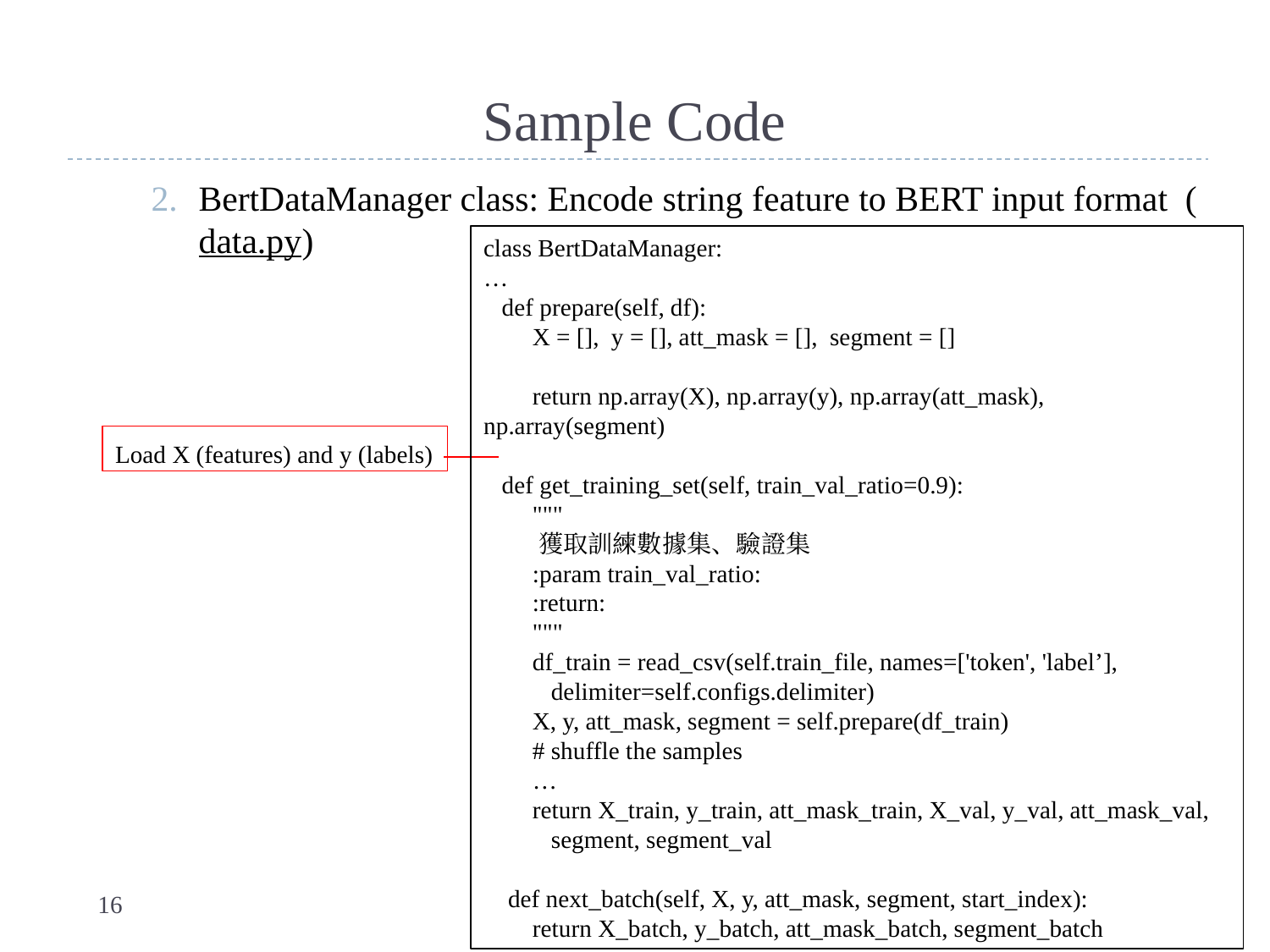

# Sample Code
BertDataManager class: Encode string feature to BERT input format  (data.py)

class BertDataManager:
…
   def prepare(self, df):
        X = [],  y = [], att_mask = [],  segment = []

        return np.array(X), np.array(y), np.array(att_mask), np.array(segment)

   def get_training_set(self, train_val_ratio=0.9):
        """
        獲取訓練數據集、驗證集
        :param train_val_ratio:
        :return:
        """
        df_train = read_csv(self.train_file, names=['token', 'label’],
           delimiter=self.configs.delimiter)
        X, y, att_mask, segment = self.prepare(df_train)
        # shuffle the samples
        …
        return X_train, y_train, att_mask_train, X_val, y_val, att_mask_val,
           segment, segment_val

    def next_batch(self, X, y, att_mask, segment, start_index):
        return X_batch, y_batch, att_mask_batch, segment_batch
Load X (features) and y (labels)

16